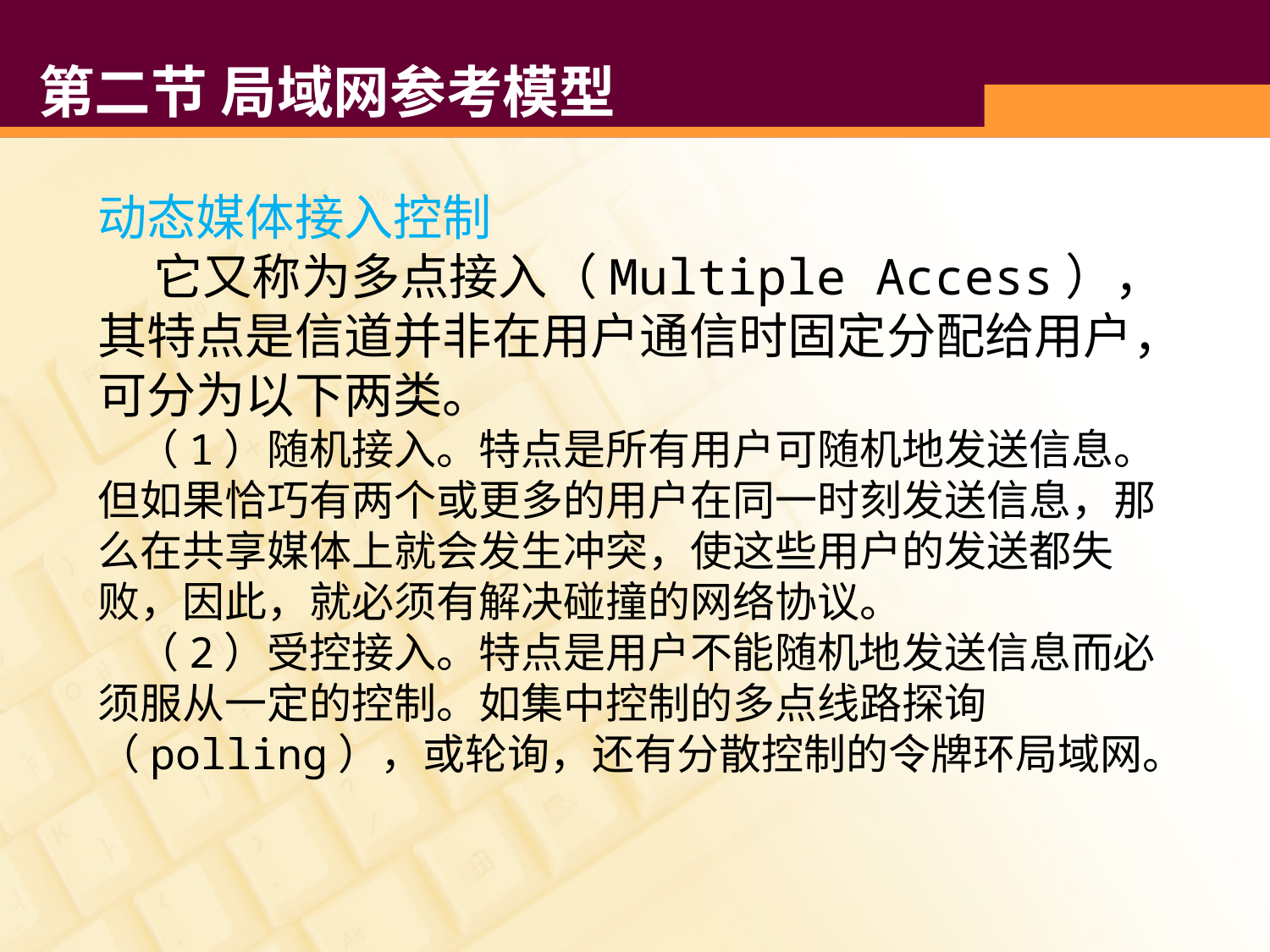

# 第二节 局域网参考模型
动态媒体接入控制
    它又称为多点接入（Multiple Access），其特点是信道并非在用户通信时固定分配给用户，可分为以下两类。
   （1）随机接入。特点是所有用户可随机地发送信息。但如果恰巧有两个或更多的用户在同一时刻发送信息，那么在共享媒体上就会发生冲突，使这些用户的发送都失败，因此，就必须有解决碰撞的网络协议。
   （2）受控接入。特点是用户不能随机地发送信息而必须服从一定的控制。如集中控制的多点线路探询（polling），或轮询，还有分散控制的令牌环局域网。